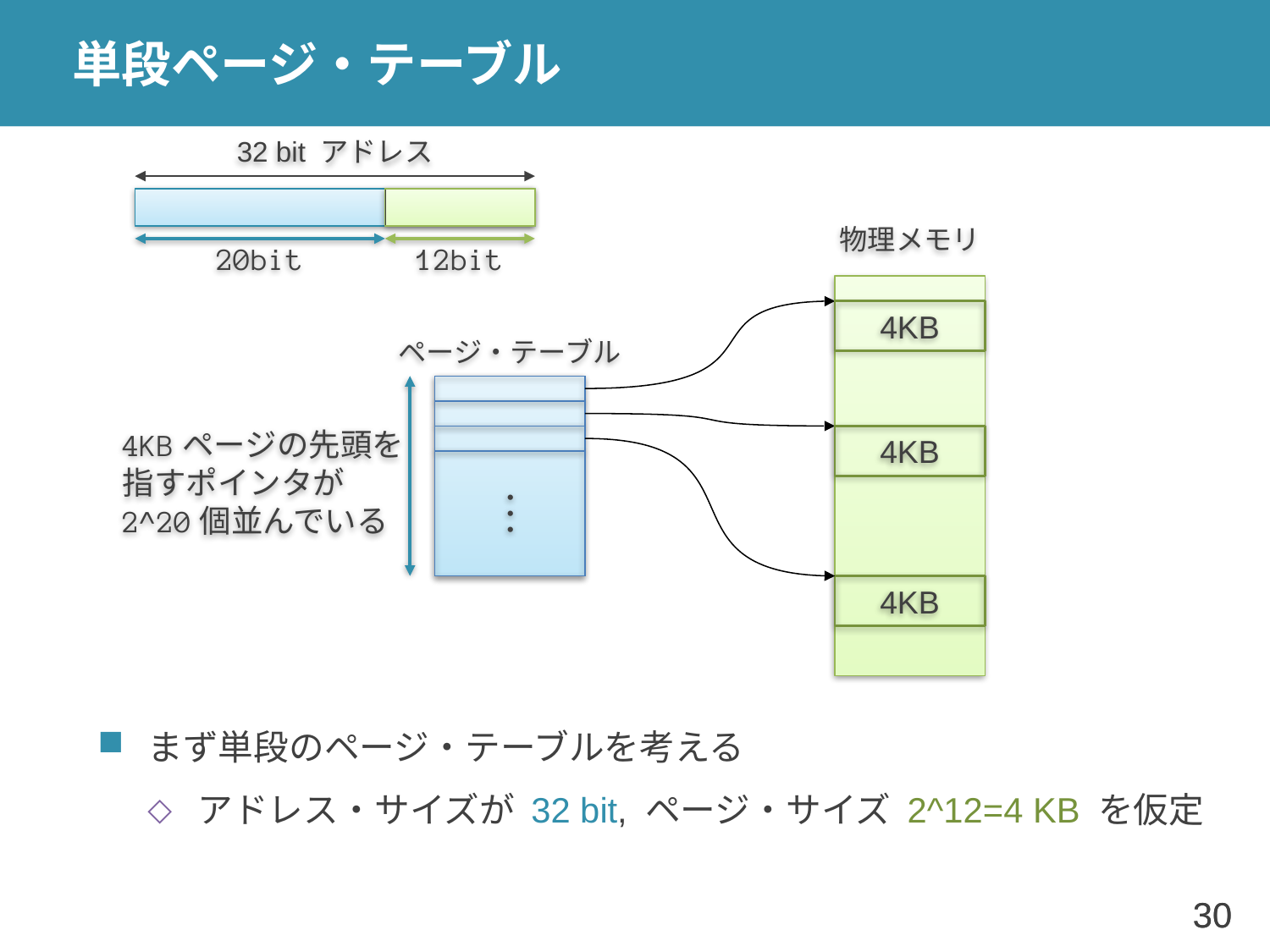

# 単段ページ・テーブル
32 bit アドレス

物理メモリ
20bit
12bit

4KB
ページ・テーブル

4KB
･･･
4KBページの先頭を
指すポインタが
2^20個並んでいる
4KB
まず単段のページ・テーブルを考える
アドレス・サイズが 32 bit, ページ・サイズ 2^12=4 KB を仮定